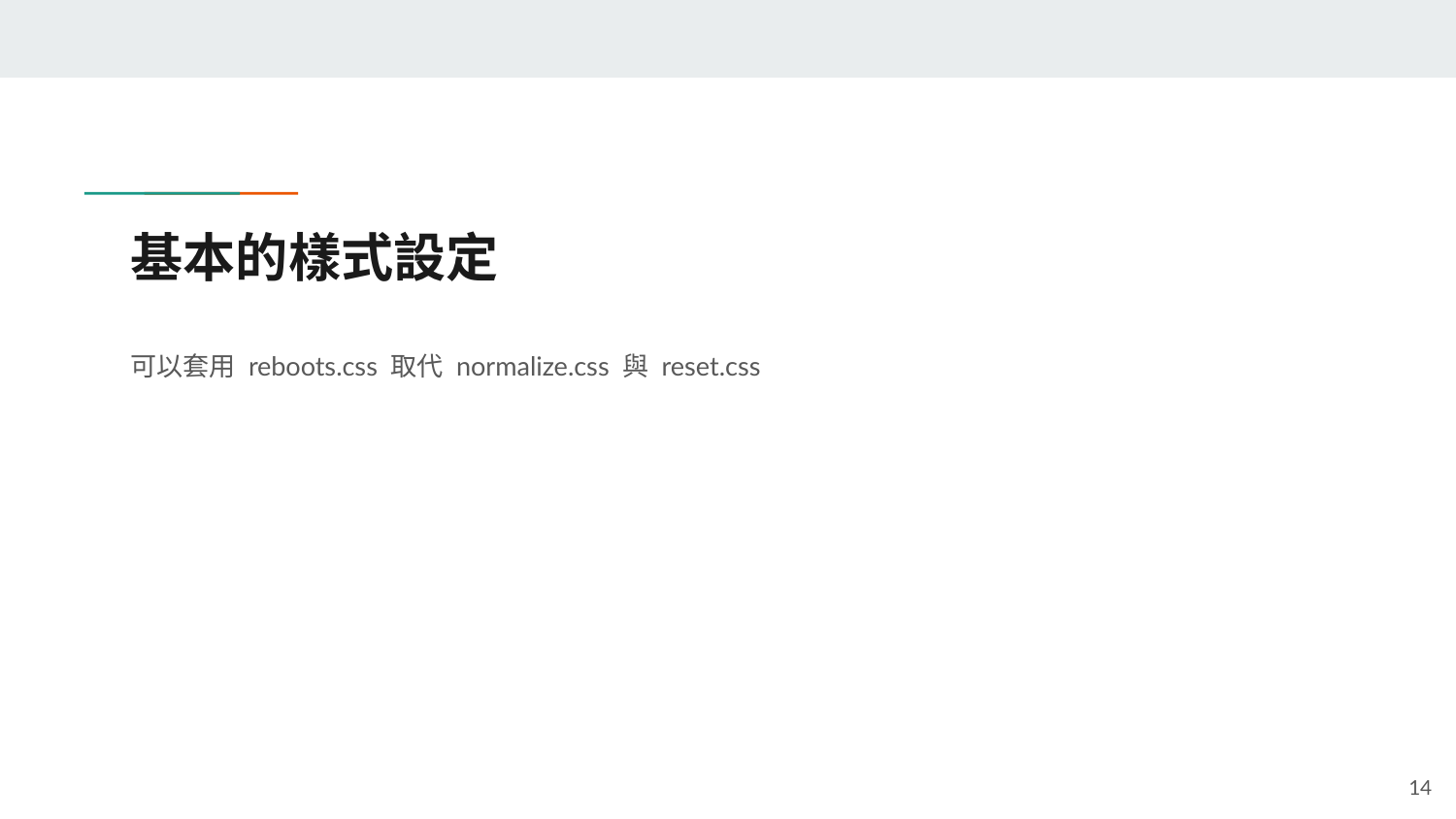

# 基本的樣式設定
可以套用 reboots.css 取代 normalize.css 與 reset.css
14